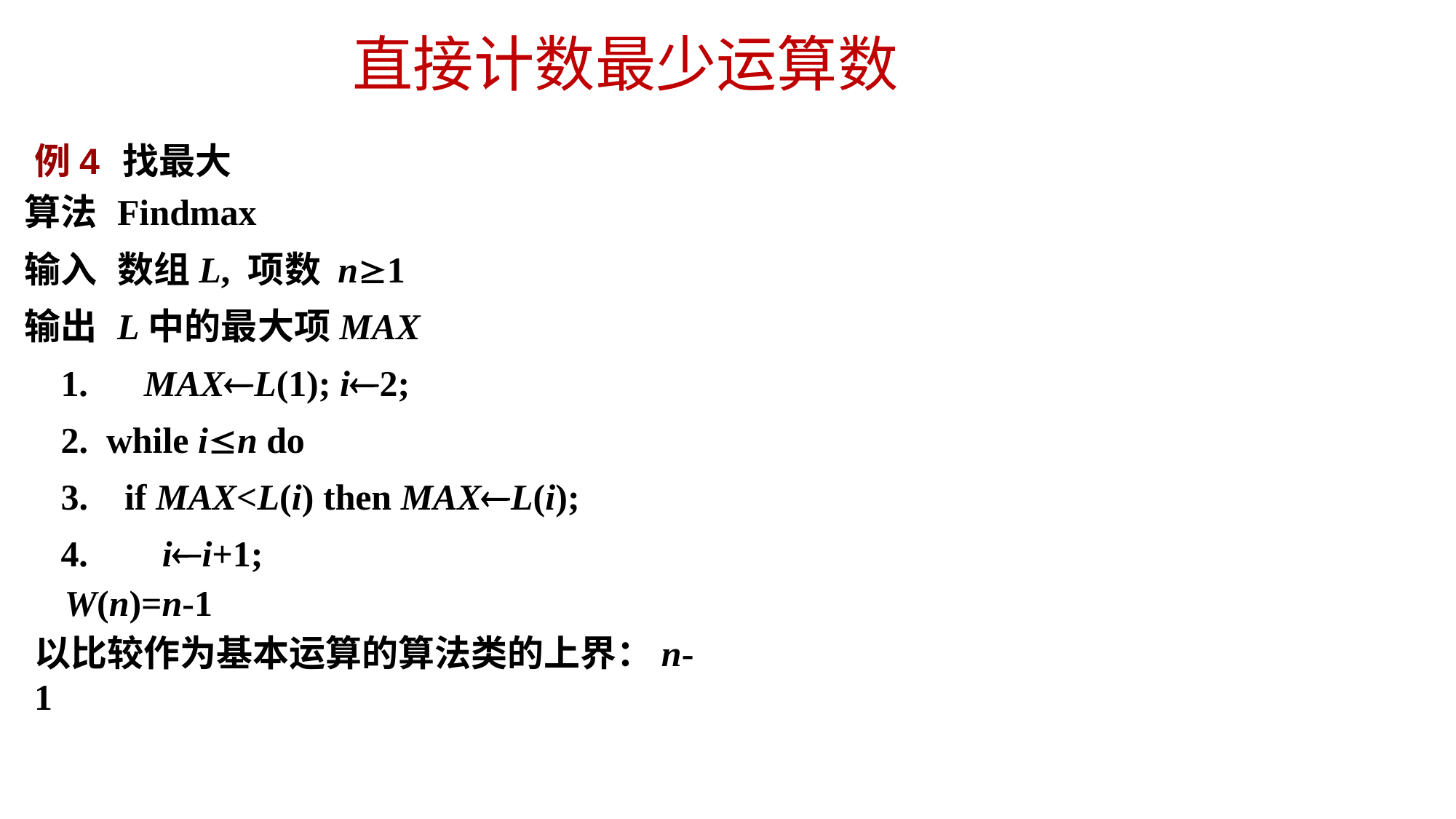

# 直接计数最少运算数
例4	找最大
算法	Findmax
输入	数组L, 项数 n≥1
输出	L中的最大项MAX
1.	MAX←L(1); i←2;
while i≤n do
if MAX<L(i) then MAX←L(i);
4.	i←i+1;
W(n)=n-1
以比较作为基本运算的算法类的上界：n-1